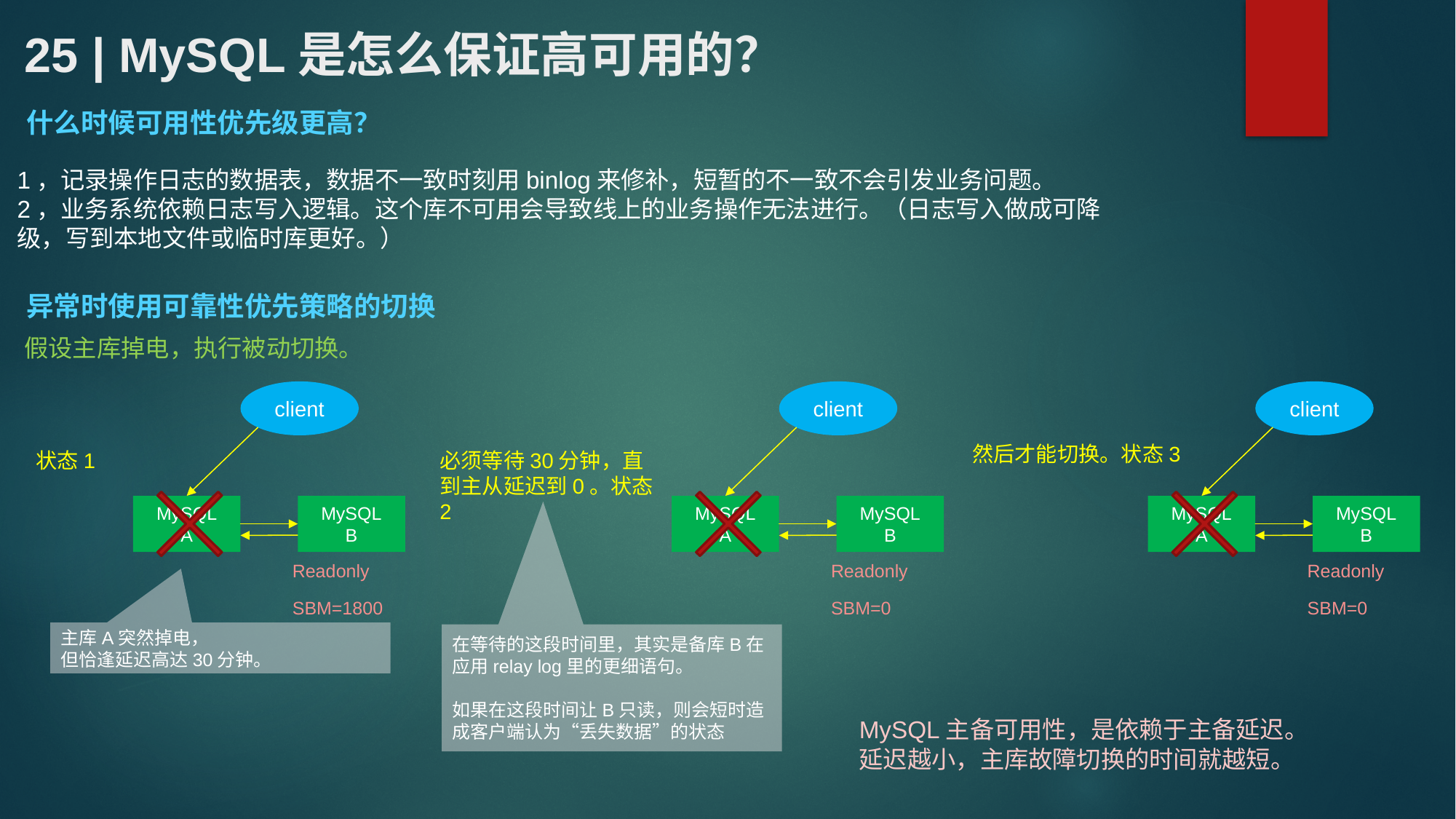

# 25 | MySQL是怎么保证高可用的？
什么时候可用性优先级更高？
1，记录操作日志的数据表，数据不一致时刻用binlog来修补，短暂的不一致不会引发业务问题。
2，业务系统依赖日志写入逻辑。这个库不可用会导致线上的业务操作无法进行。（日志写入做成可降级，写到本地文件或临时库更好。）
异常时使用可靠性优先策略的切换
假设主库掉电，执行被动切换。
client
client
client
然后才能切换。状态3
状态1
必须等待30分钟，直到主从延迟到0。状态2

MySQL
A
MySQL
B
MySQL
A
MySQL
B
MySQL
A
MySQL
B
Readonly
Readonly
Readonly
SBM=1800
SBM=0
SBM=0
主库A突然掉电，
但恰逢延迟高达30分钟。
在等待的这段时间里，其实是备库B在应用relay log里的更细语句。

如果在这段时间让B只读，则会短时造成客户端认为“丢失数据”的状态
MySQL主备可用性，是依赖于主备延迟。
延迟越小，主库故障切换的时间就越短。